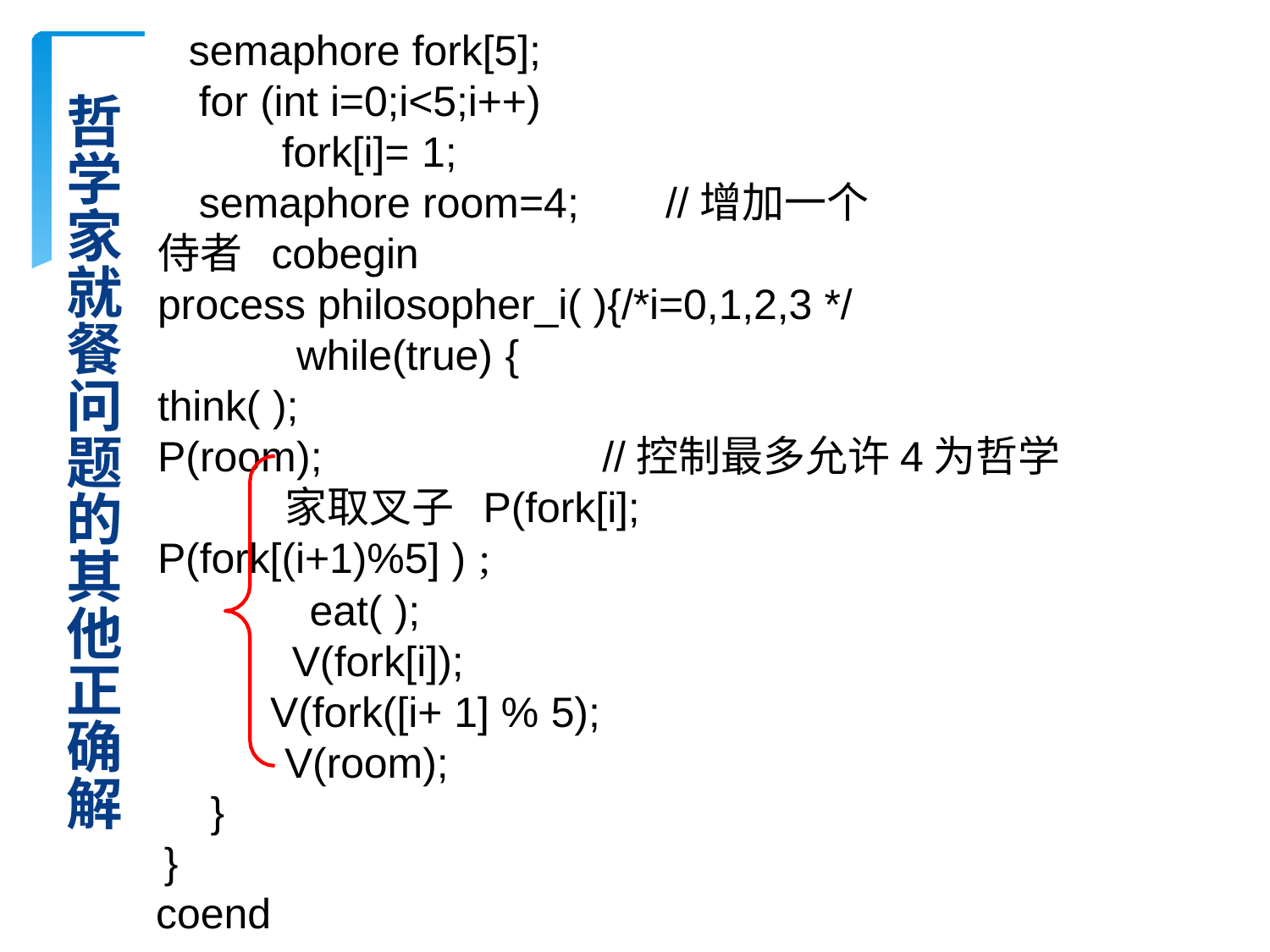

# semaphore fork[5];  for (int i=0;i<5;i++)

哲 学 家 就 餐 问 题 的 其 他 正 确 解
fork[i]= 1;
semaphore room=4;	//增加一个侍者  cobegin
process philosopher_i( ){/*i=0,1,2,3 */  while(true) {
think( );
P(room);	//控制最多允许4为哲学家取叉子  P(fork[i];
P(fork[(i+1)%5] ) ;
eat( );  V(fork[i]);
V(fork([i+ 1] % 5);  V(room);
}
}
coend

57	16:03